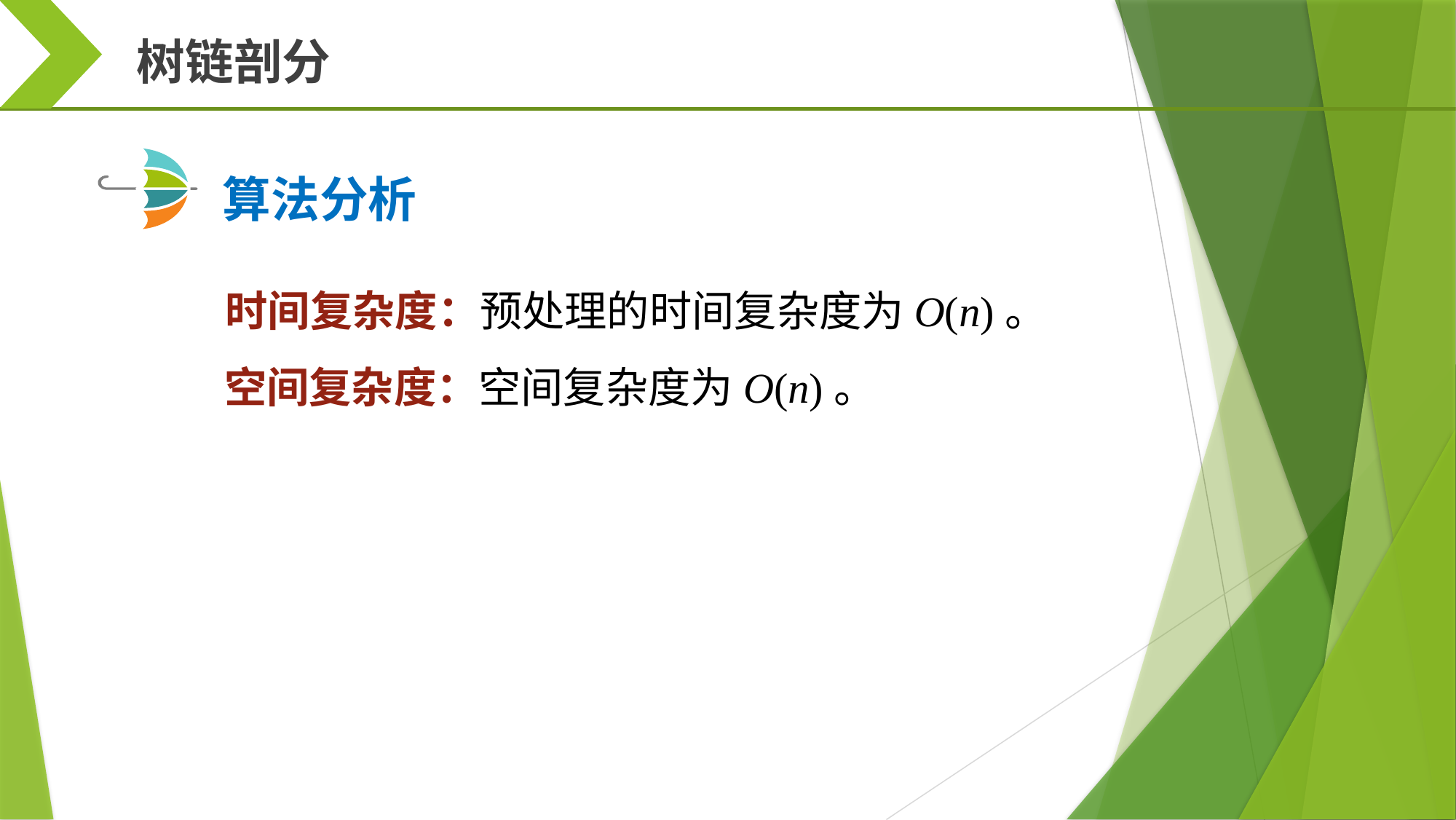

树链剖分

算法分析
时间复杂度：预处理的时间复杂度为O(n)。
空间复杂度：空间复杂度为O(n)。